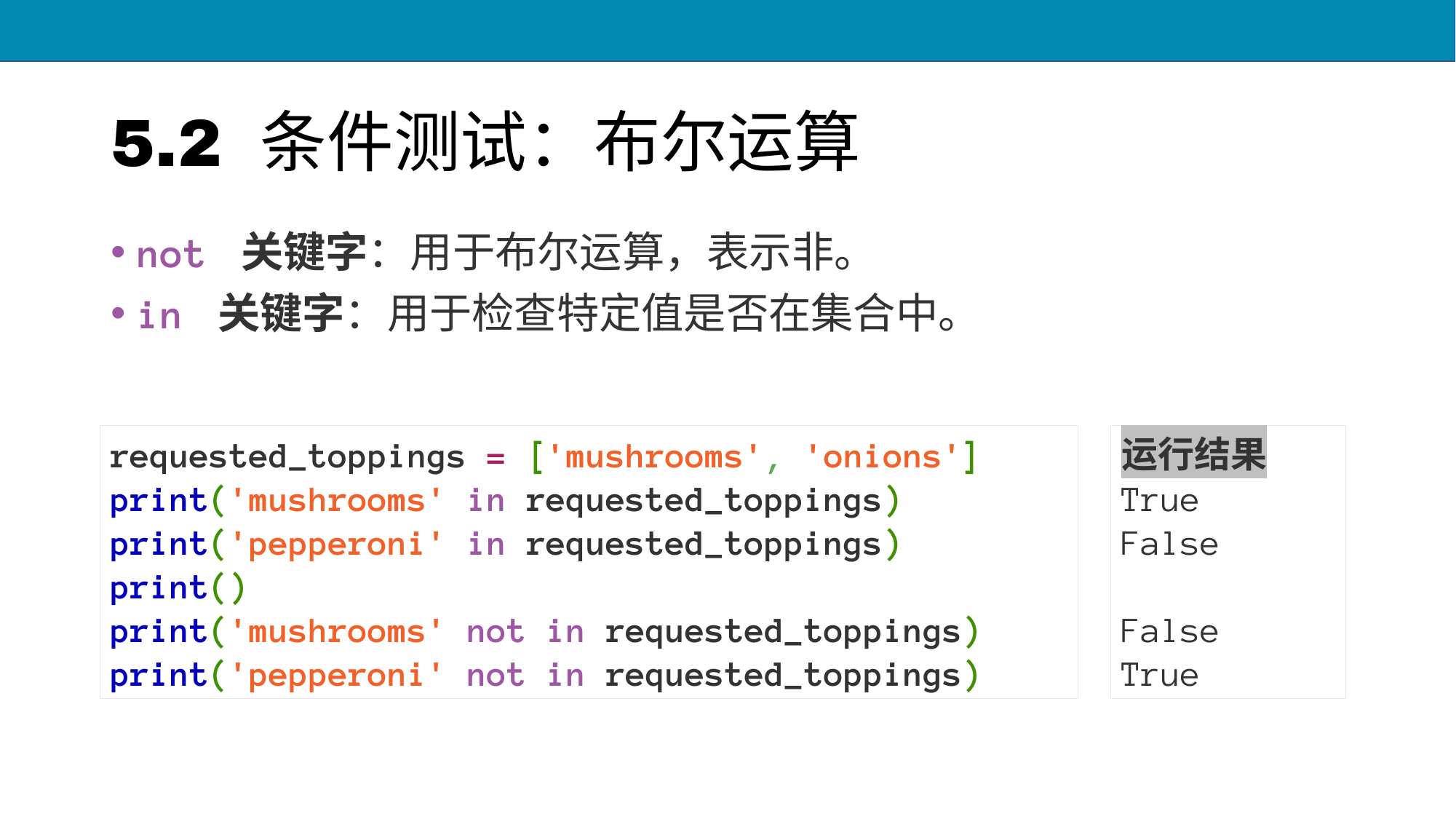

# 5.2 条件测试：布尔运算
not 关键字：用于布尔运算，表示非。
in 关键字：用于检查特定值是否在集合中。
requested_toppings = ['mushrooms', 'onions']
print('mushrooms' in requested_toppings)
print('pepperoni' in requested_toppings)
print()
print('mushrooms' not in requested_toppings)
print('pepperoni' not in requested_toppings)
运行结果
True
False

False
True